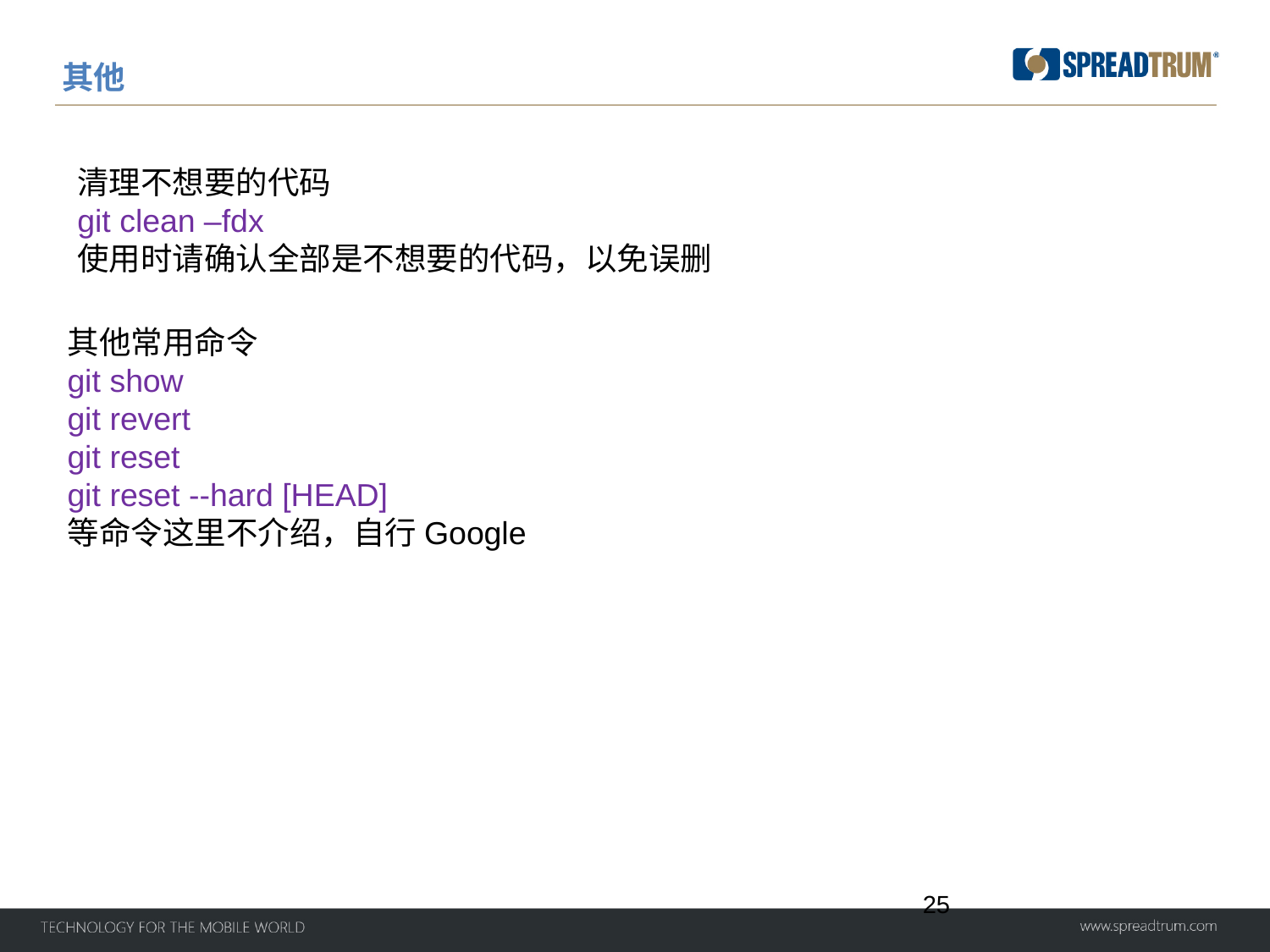

# 其他
清理不想要的代码
git clean –fdx
使用时请确认全部是不想要的代码，以免误删
其他常用命令
git show
git revert
git reset
git reset --hard [HEAD]
等命令这里不介绍，自行Google
25